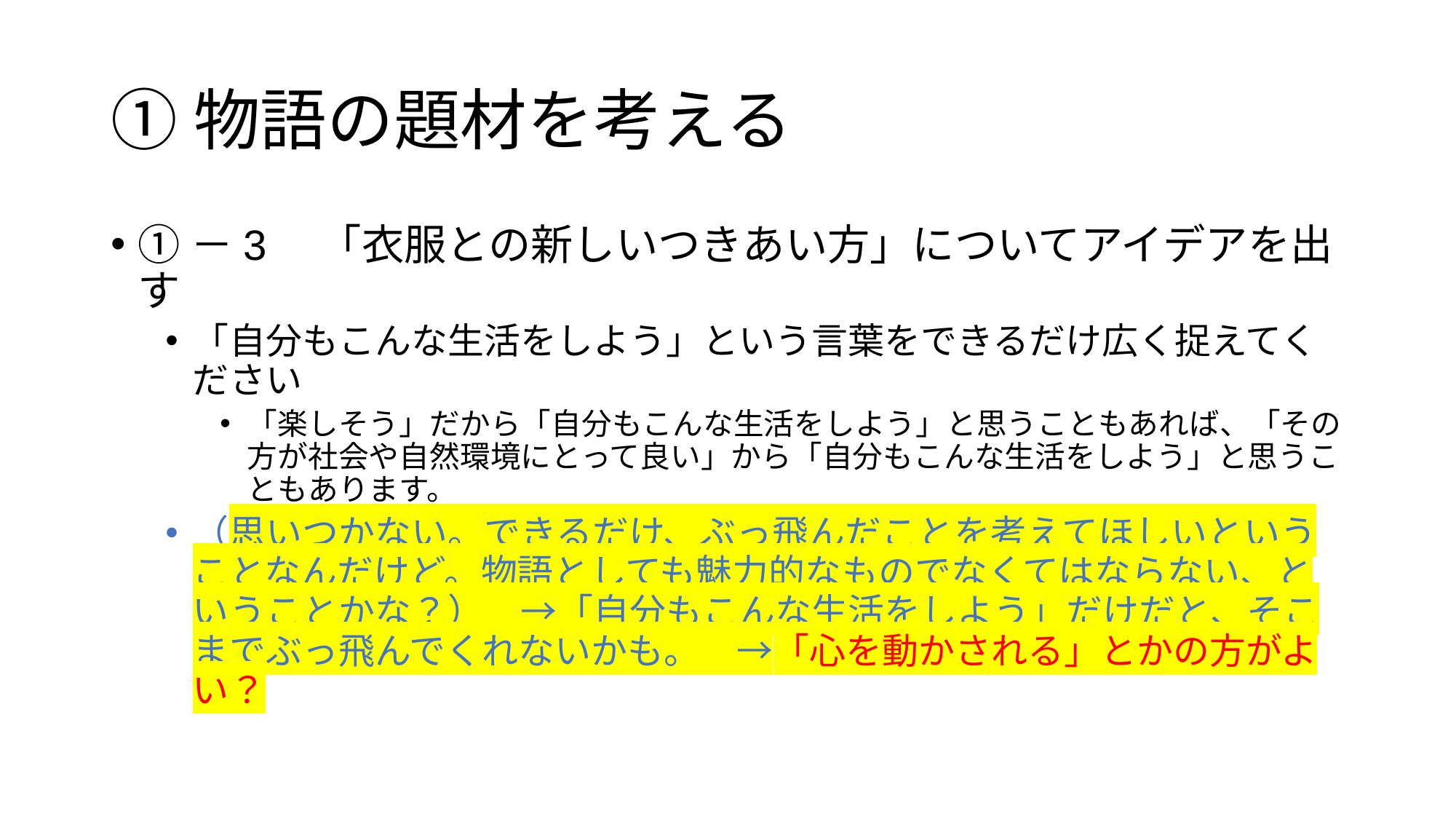

# ①物語の題材を考える
①－3　「衣服との新しいつきあい方」についてアイデアを出す
「自分もこんな生活をしよう」という言葉をできるだけ広く捉えてください
「楽しそう」だから「自分もこんな生活をしよう」と思うこともあれば、「その方が社会や自然環境にとって良い」から「自分もこんな生活をしよう」と思うこともあります。
（思いつかない。できるだけ、ぶっ飛んだことを考えてほしいということなんだけど。物語としても魅力的なものでなくてはならない、ということかな？）　→「自分もこんな生活をしよう」だけだと、そこまでぶっ飛んでくれないかも。　→「心を動かされる」とかの方がよい？